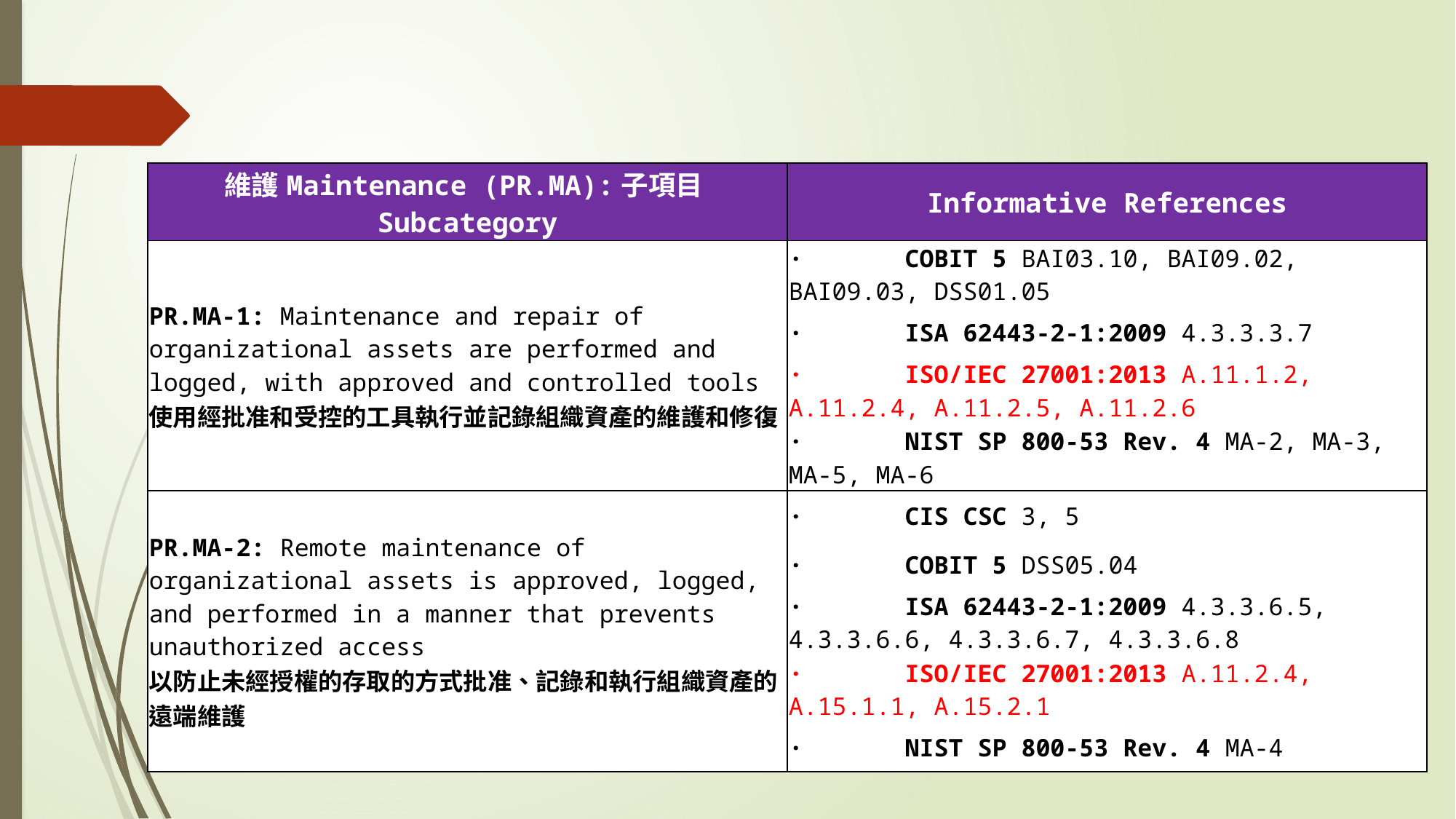

| 維護Maintenance (PR.MA):子項目Subcategory | Informative References |
| --- | --- |
| PR.MA-1: Maintenance and repair of organizational assets are performed and logged, with approved and controlled tools 使用經批准和受控的工具執行並記錄組織資產的維護和修復 | ·       COBIT 5 BAI03.10, BAI09.02, BAI09.03, DSS01.05 |
|  | ·       ISA 62443-2-1:2009 4.3.3.3.7 |
|  | ·       ISO/IEC 27001:2013 A.11.1.2, A.11.2.4, A.11.2.5, A.11.2.6 |
|  | ·       NIST SP 800-53 Rev. 4 MA-2, MA-3, MA-5, MA-6 |
| PR.MA-2: Remote maintenance of organizational assets is approved, logged, and performed in a manner that prevents unauthorized access 以防止未經授權的存取的方式批准、記錄和執行組織資產的遠端維護 | ·       CIS CSC 3, 5 |
|  | ·       COBIT 5 DSS05.04 |
|  | ·       ISA 62443-2-1:2009 4.3.3.6.5, 4.3.3.6.6, 4.3.3.6.7, 4.3.3.6.8 |
|  | ·       ISO/IEC 27001:2013 A.11.2.4, A.15.1.1, A.15.2.1 |
|  | ·       NIST SP 800-53 Rev. 4 MA-4 |